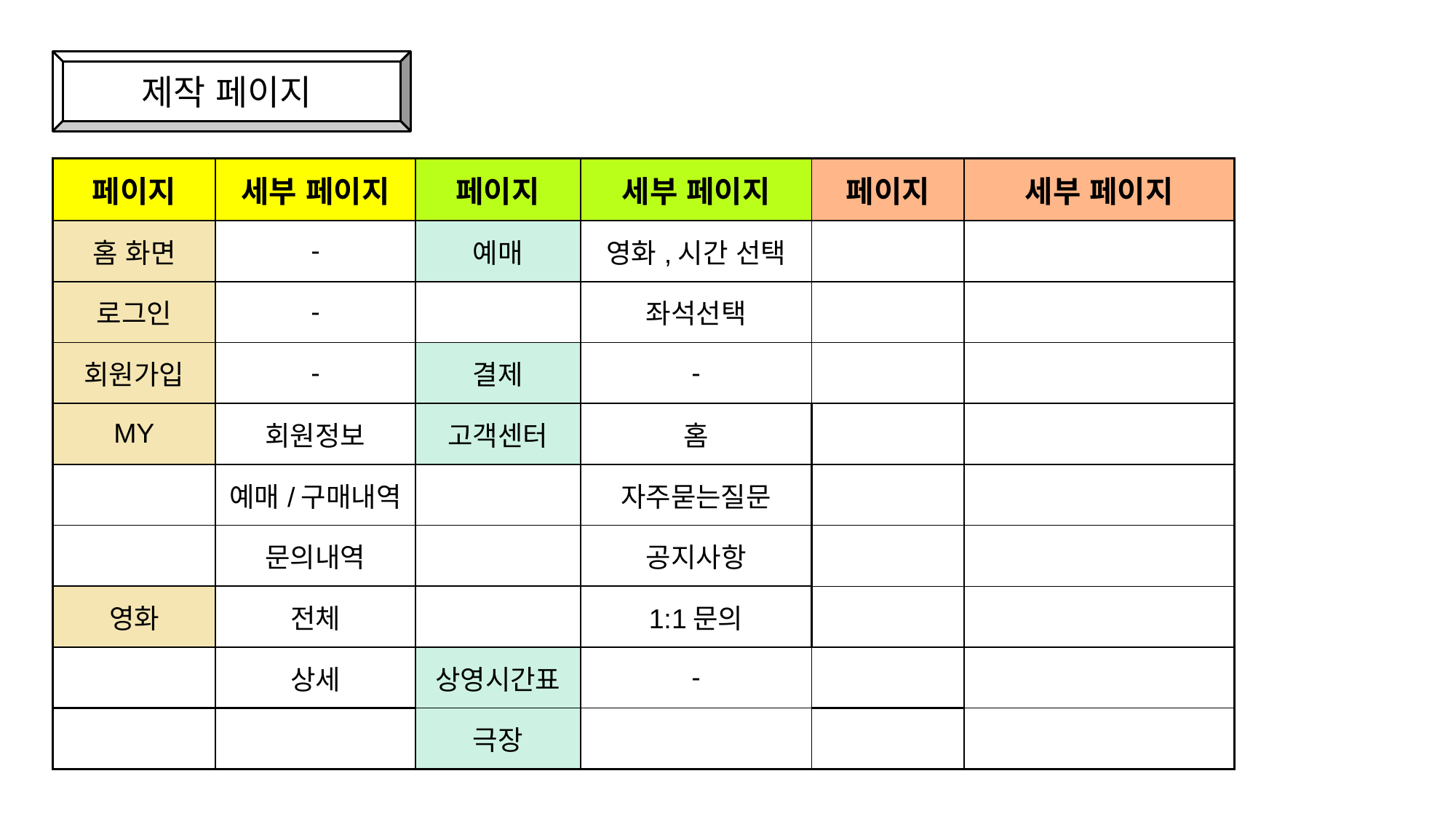

제작 페이지
| 페이지 | 세부 페이지 | 페이지 | 세부 페이지 | 페이지 | 세부 페이지 |
| --- | --- | --- | --- | --- | --- |
| 홈 화면 | - | 예매 | 영화,시간 선택 |  |  |
| 로그인 | - |  | 좌석선택 |  |  |
| 회원가입 | - | 결제 | - |  |  |
| MY | 회원정보 | 고객센터 | 홈 |  |  |
|  | 예매/구매내역 |  | 자주묻는질문 |  |  |
|  | 문의내역 |  | 공지사항 |  |  |
| 영화 | 전체 |  | 1:1문의 |  |  |
|  | 상세 | 상영시간표 | - |  |  |
|  |  | 극장 |  |  |  |